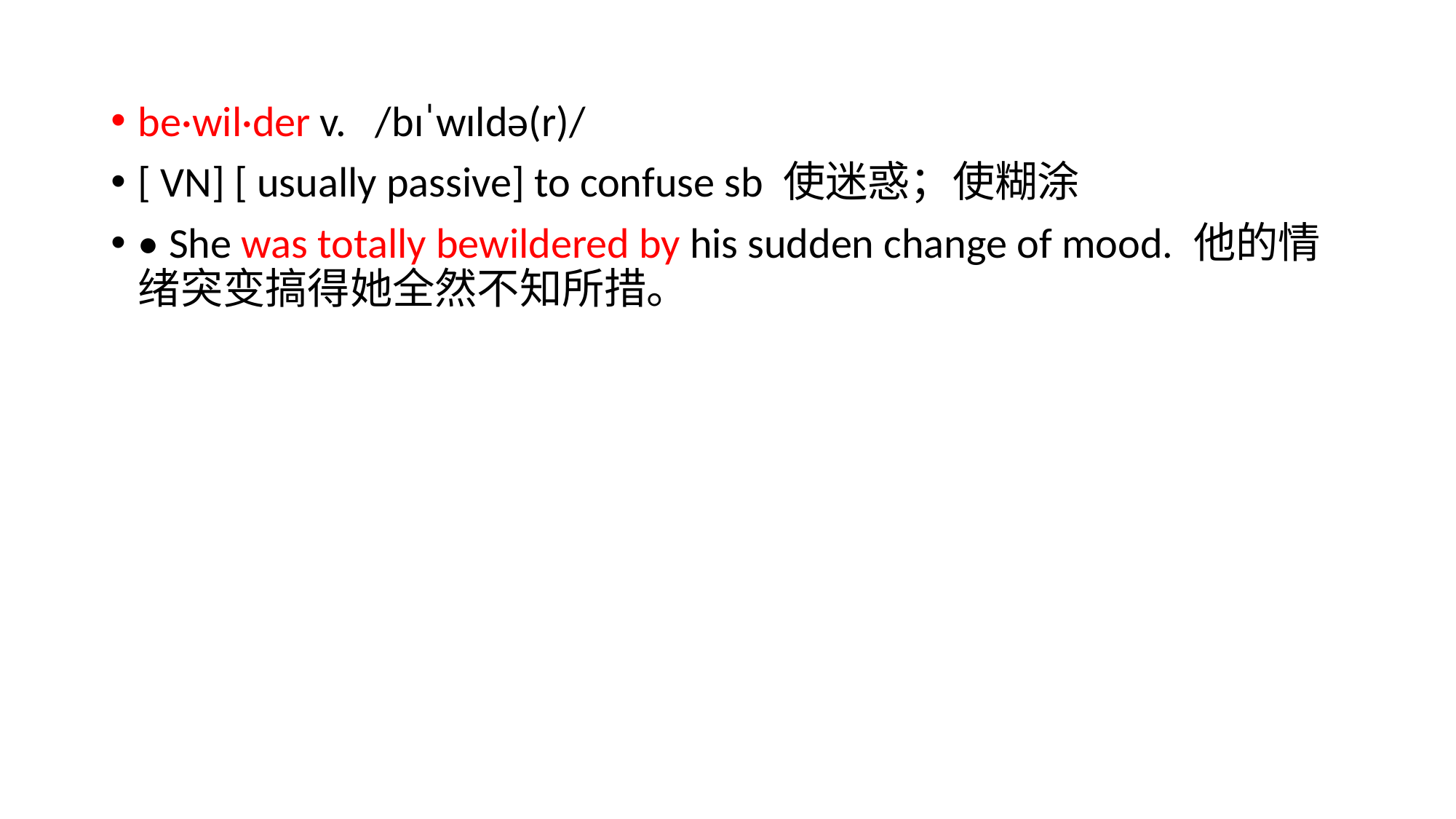

be·wil·der v.   /bɪˈwɪldə(r)/
[ VN] [ usually passive] to confuse sb 使迷惑；使糊涂
• She was totally bewildered by his sudden change of mood. 他的情绪突变搞得她全然不知所措。